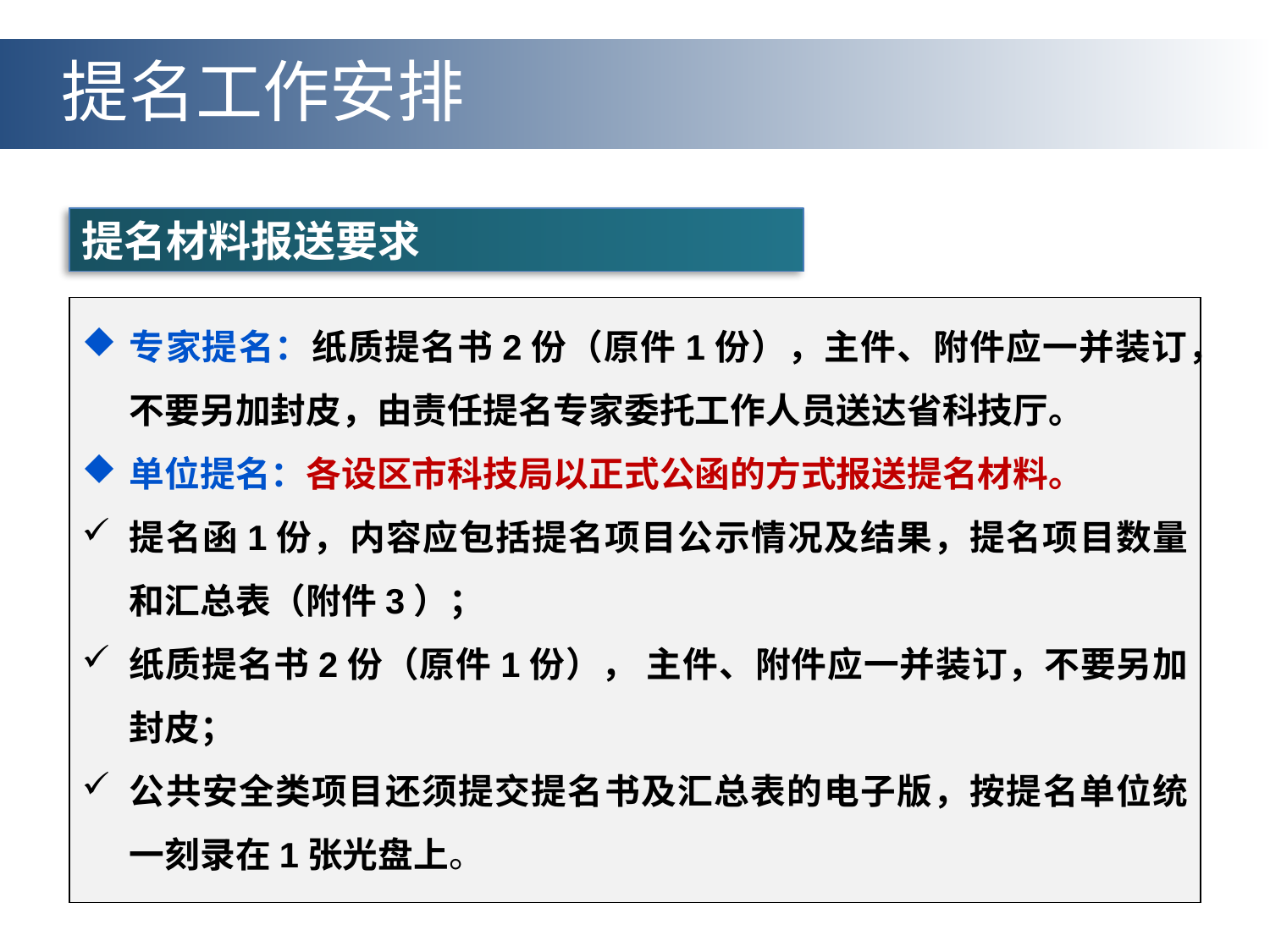

提名工作安排

提名材料报送要求
专家提名：纸质提名书2份（原件1份），主件、附件应一并装订，不要另加封皮，由责任提名专家委托工作人员送达省科技厅。
单位提名：各设区市科技局以正式公函的方式报送提名材料。
提名函1份，内容应包括提名项目公示情况及结果，提名项目数量和汇总表（附件3）；
纸质提名书2份（原件1份）， 主件、附件应一并装订，不要另加封皮；
公共安全类项目还须提交提名书及汇总表的电子版，按提名单位统一刻录在1张光盘上。